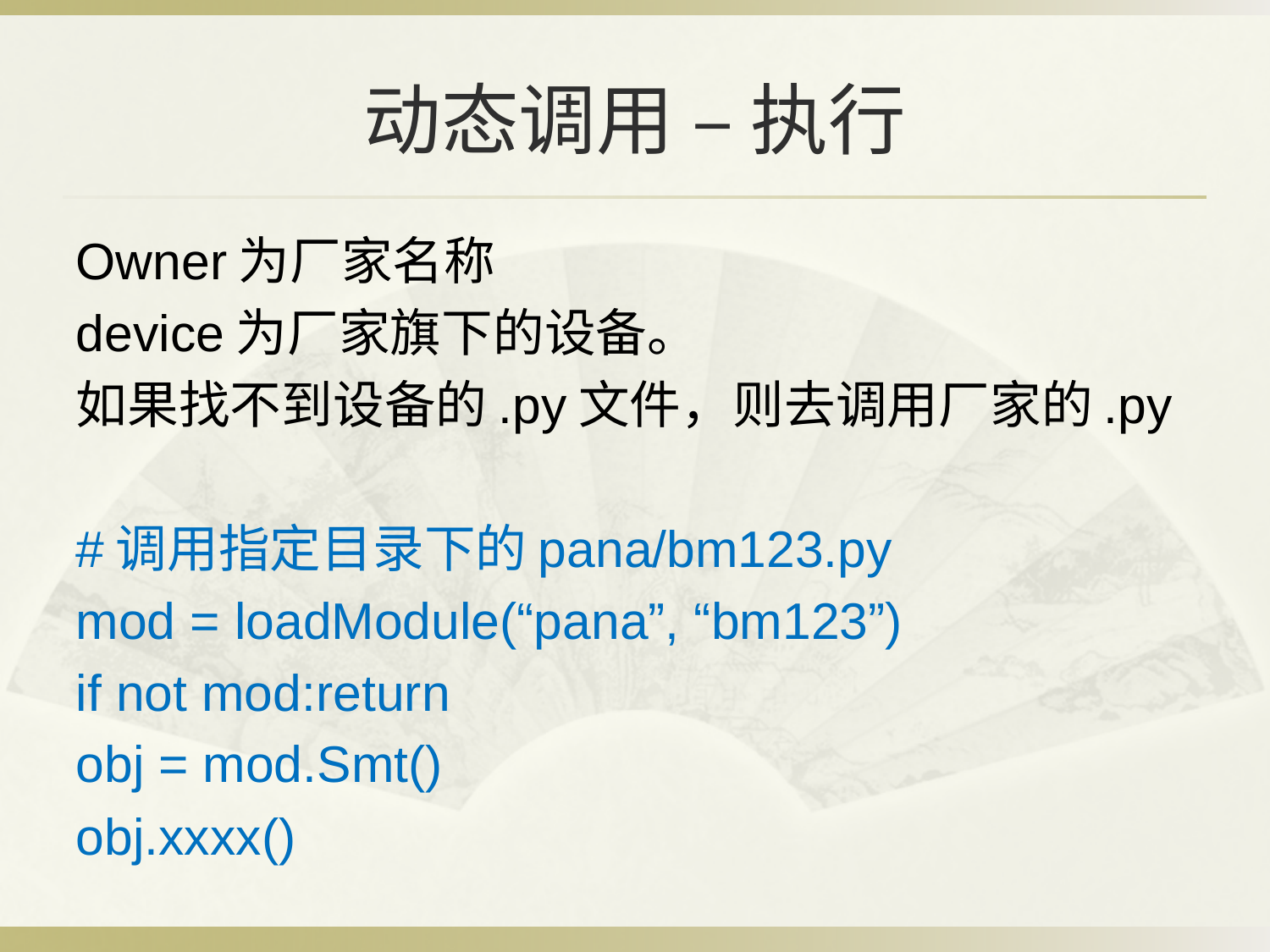

# 动态调用 – 执行
Owner为厂家名称
device为厂家旗下的设备。
如果找不到设备的.py文件，则去调用厂家的.py

#调用指定目录下的pana/bm123.py
mod = loadModule(“pana”, “bm123”)
if not mod:return
obj = mod.Smt()
obj.xxxx()